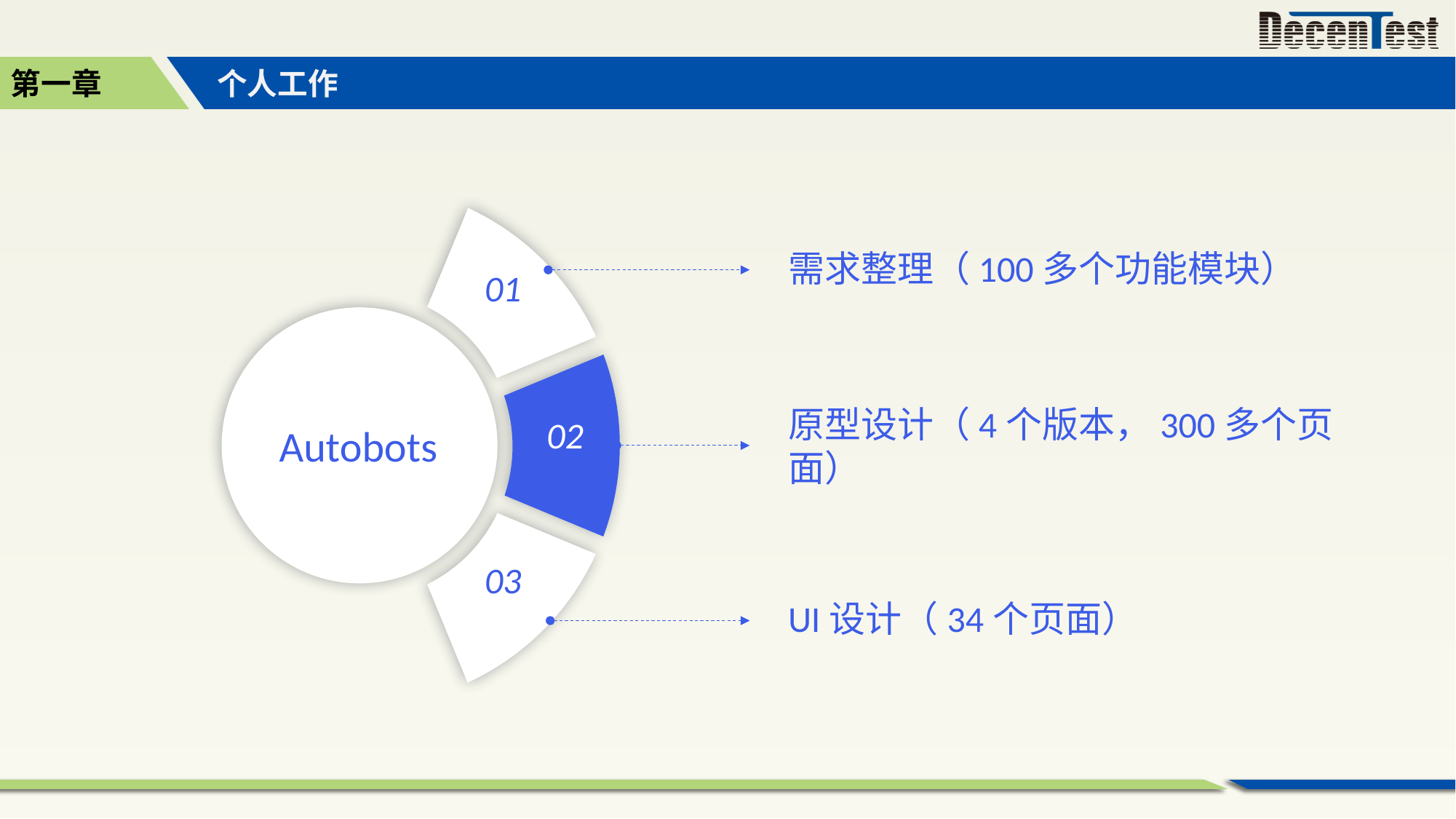

第一章
个人工作

需求整理（100多个功能模块）
01

Autobots

原型设计（4个版本，300多个页面）
02

03
UI设计（34个页面）